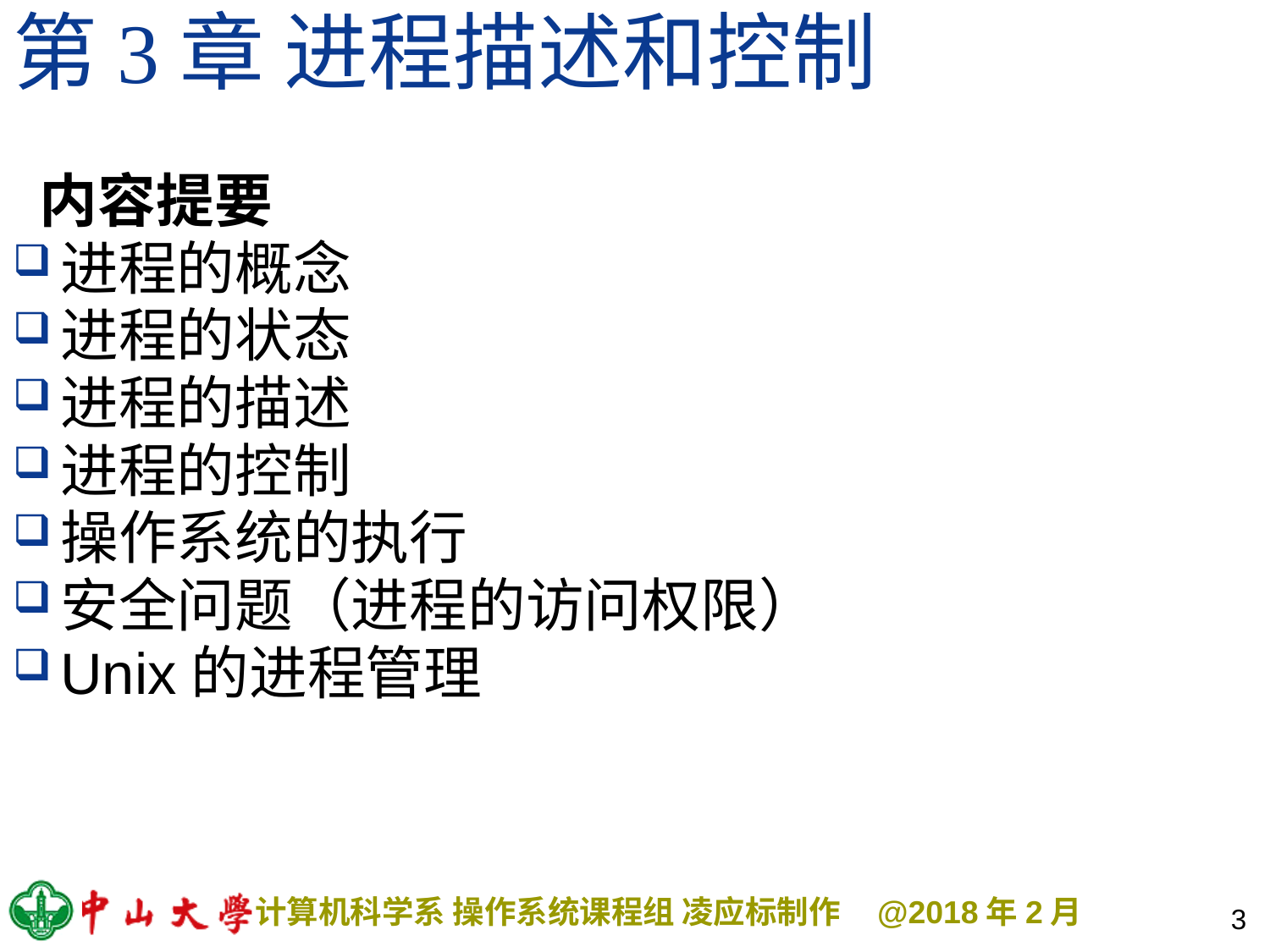

# 第3章 进程描述和控制
 内容提要
进程的概念
进程的状态
进程的描述
进程的控制
操作系统的执行
安全问题（进程的访问权限）
Unix的进程管理

3